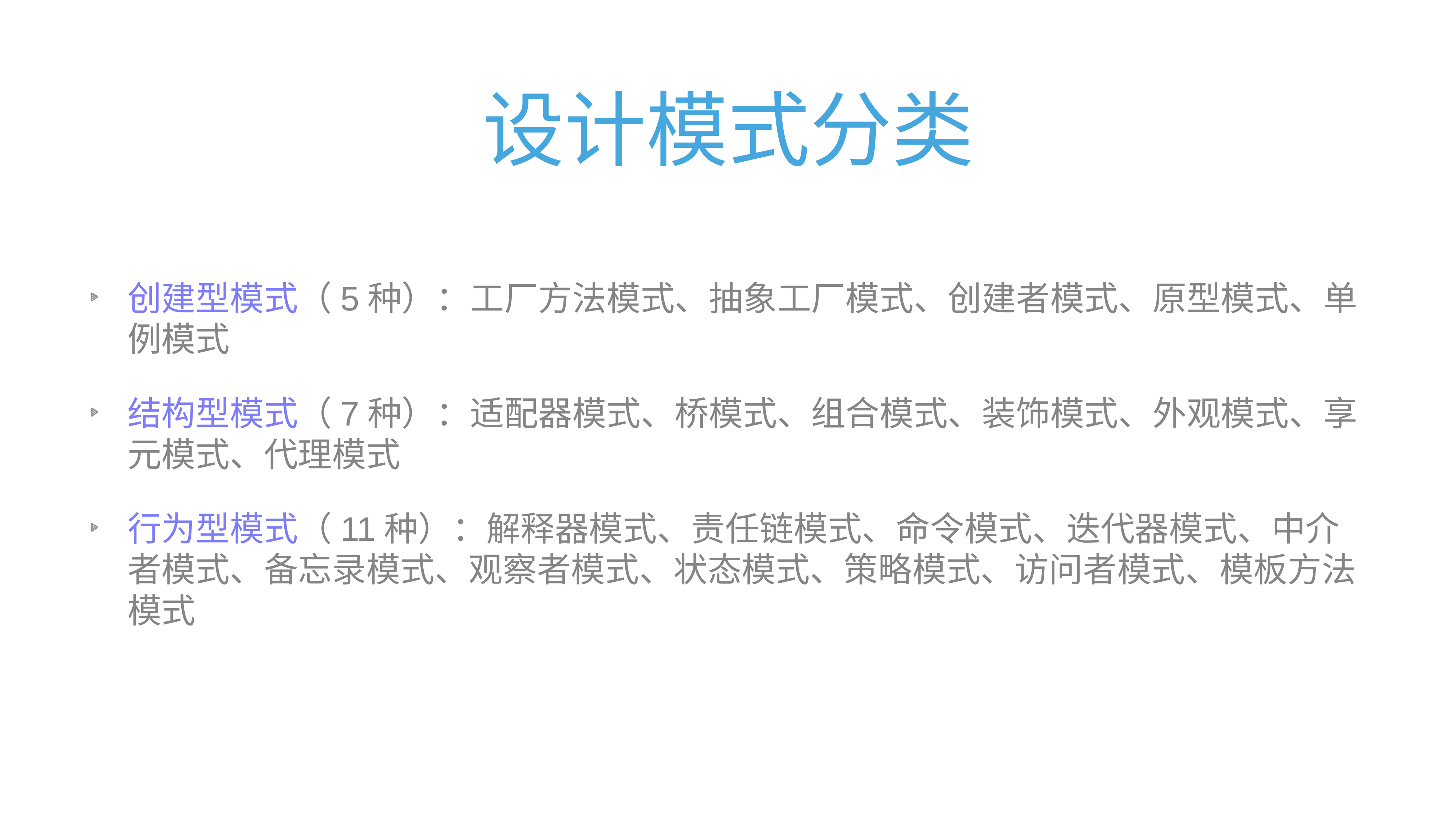

# 设计模式分类
创建型模式（5种）：工厂方法模式、抽象工厂模式、创建者模式、原型模式、单例模式
结构型模式（7种）：适配器模式、桥模式、组合模式、装饰模式、外观模式、享元模式、代理模式
行为型模式（11种）：解释器模式、责任链模式、命令模式、迭代器模式、中介者模式、备忘录模式、观察者模式、状态模式、策略模式、访问者模式、模板方法模式